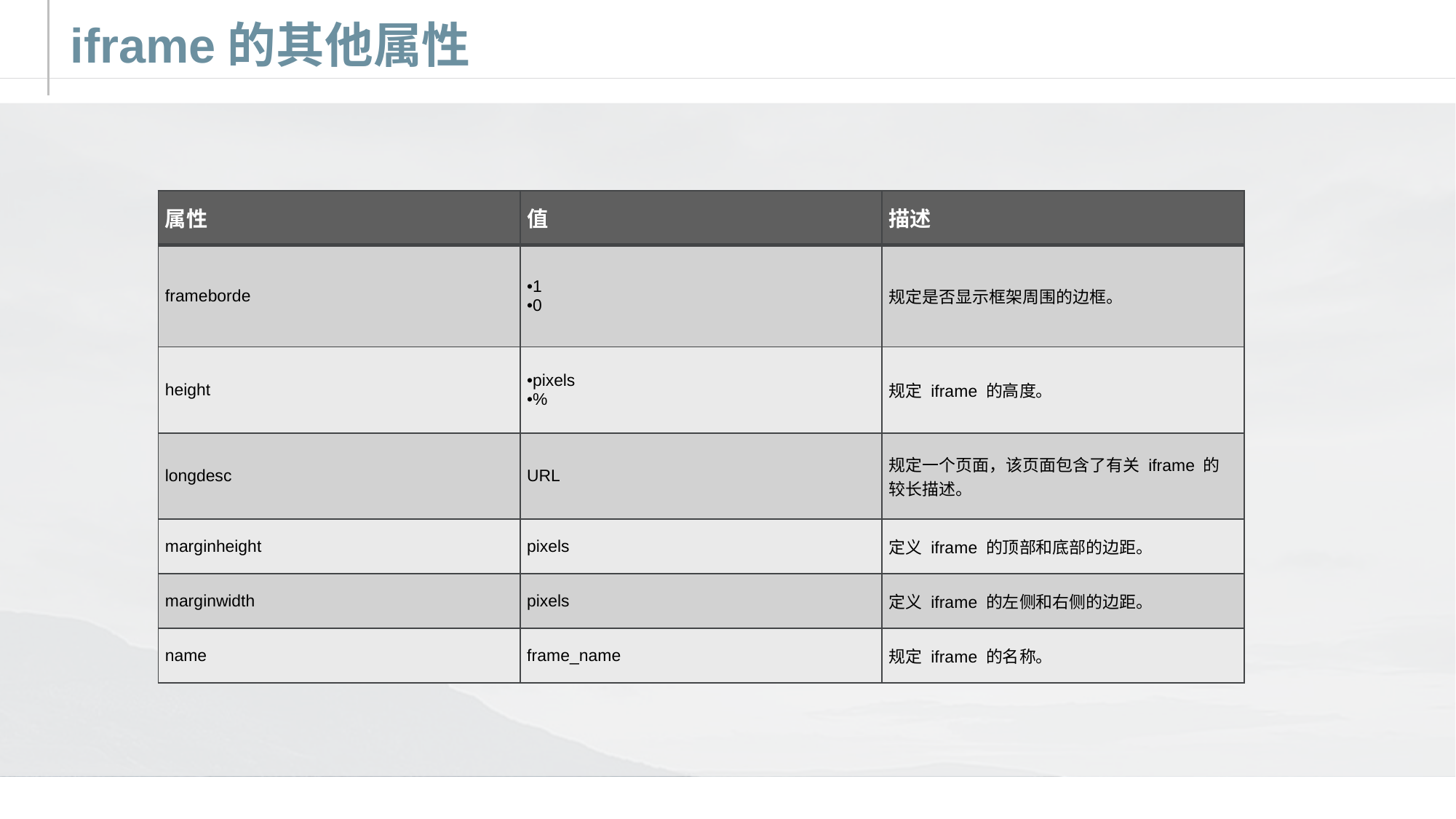

# iframe的其他属性
| 属性 | 值 | 描述 |
| --- | --- | --- |
| frameborde | 1 0 | 规定是否显示框架周围的边框。 |
| height | pixels % | 规定 iframe 的高度。 |
| longdesc | URL | 规定一个页面，该页面包含了有关 iframe 的较长描述。 |
| marginheight | pixels | 定义 iframe 的顶部和底部的边距。 |
| marginwidth | pixels | 定义 iframe 的左侧和右侧的边距。 |
| name | frame\_name | 规定 iframe 的名称。 |